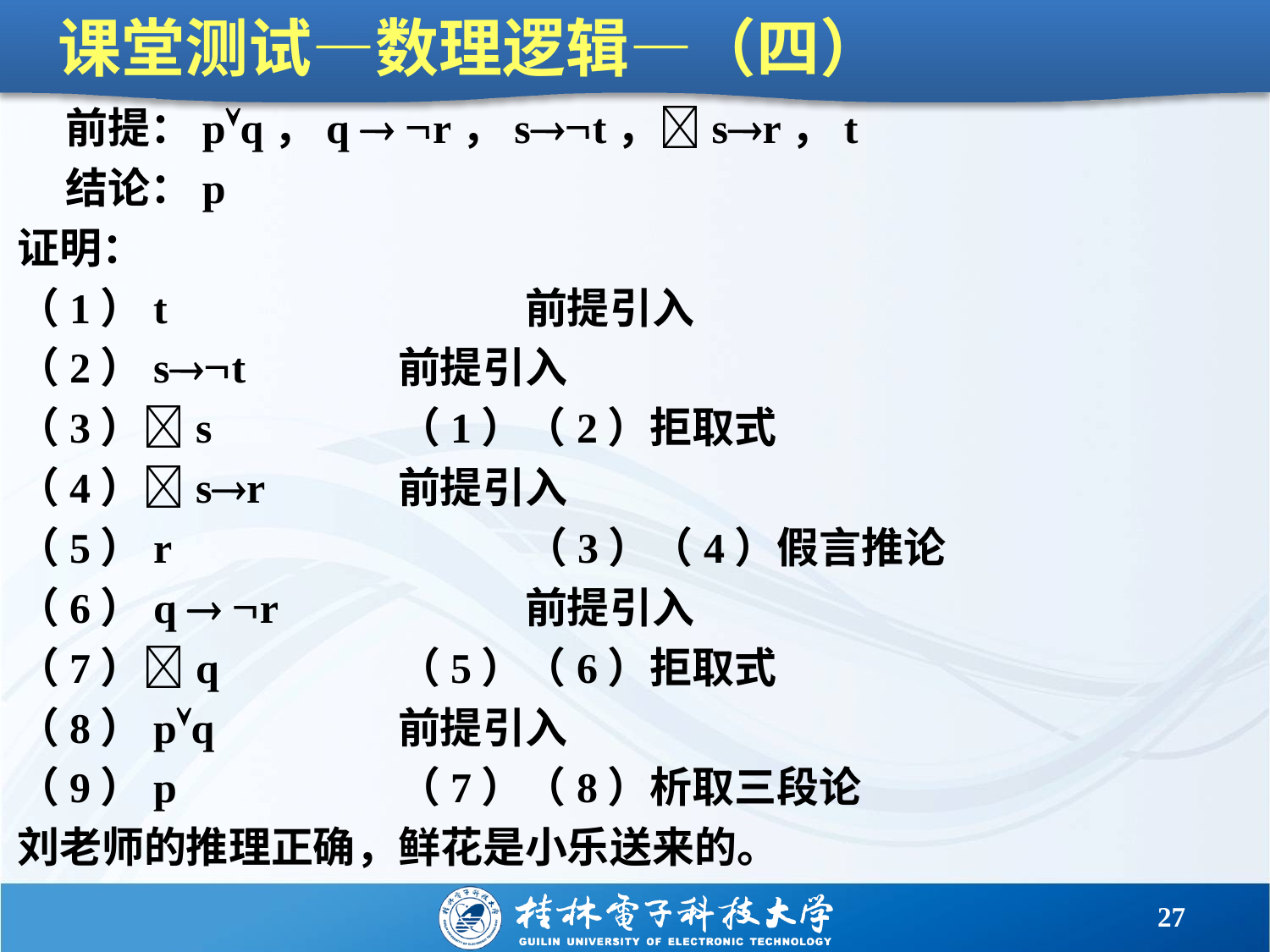

# 课堂测试—数理逻辑—（四）
    前提：p∨q，q → ¬r，s→¬t，¬s→r，t
    结论：p
证明：
（1）t			前提引入
（2）s→¬t		前提引入
（3）¬s		（1）（2）拒取式
（4）¬s→r		前提引入
（5）r			（3）（4）假言推论
（6）q → ¬r		前提引入
（7）¬q		（5）（6）拒取式
（8）p∨q		前提引入
（9）p		（7）（8）析取三段论
刘老师的推理正确，鲜花是小乐送来的。